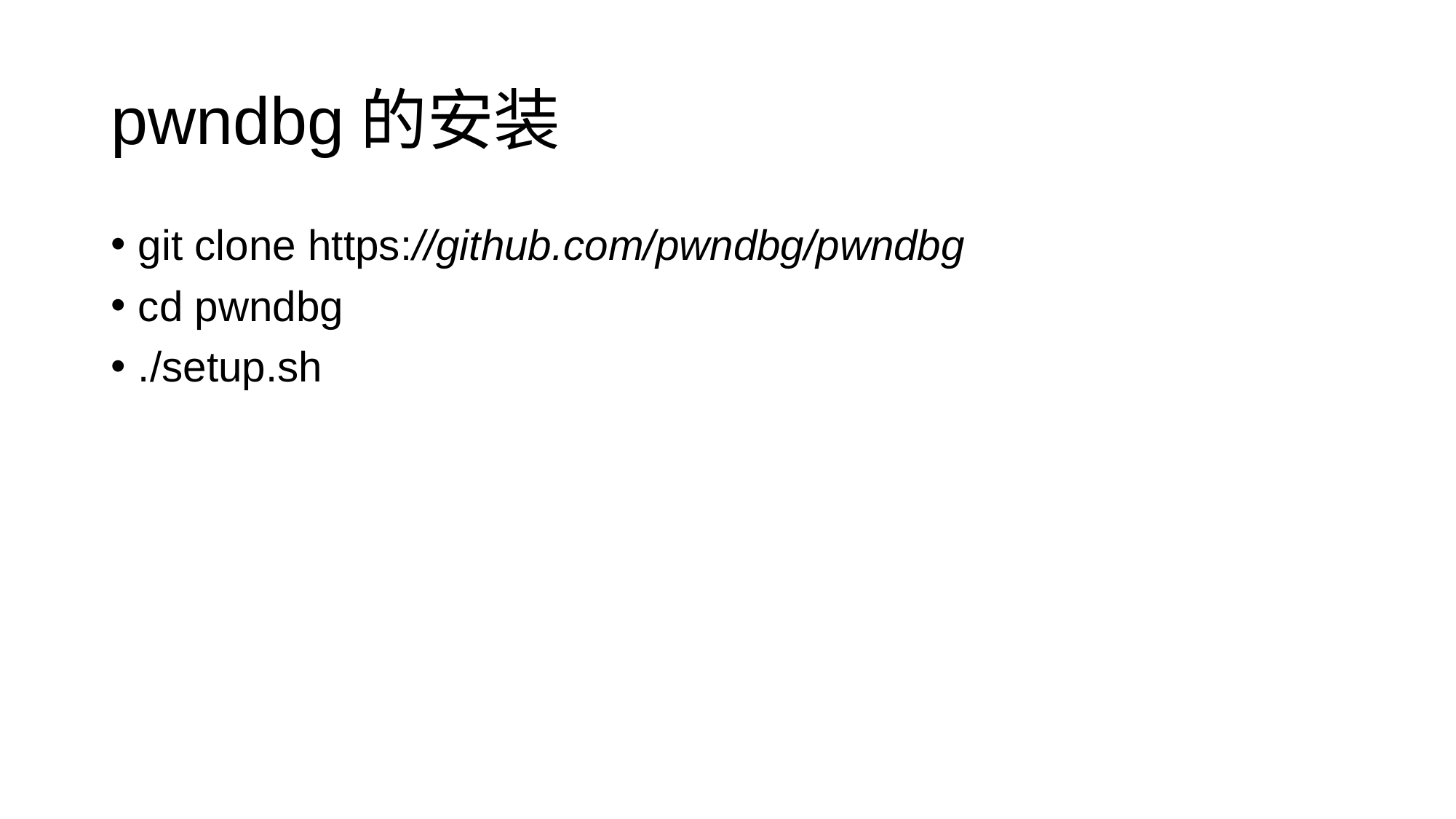

# pwndbg的安装
git clone https://github.com/pwndbg/pwndbg
cd pwndbg
./setup.sh